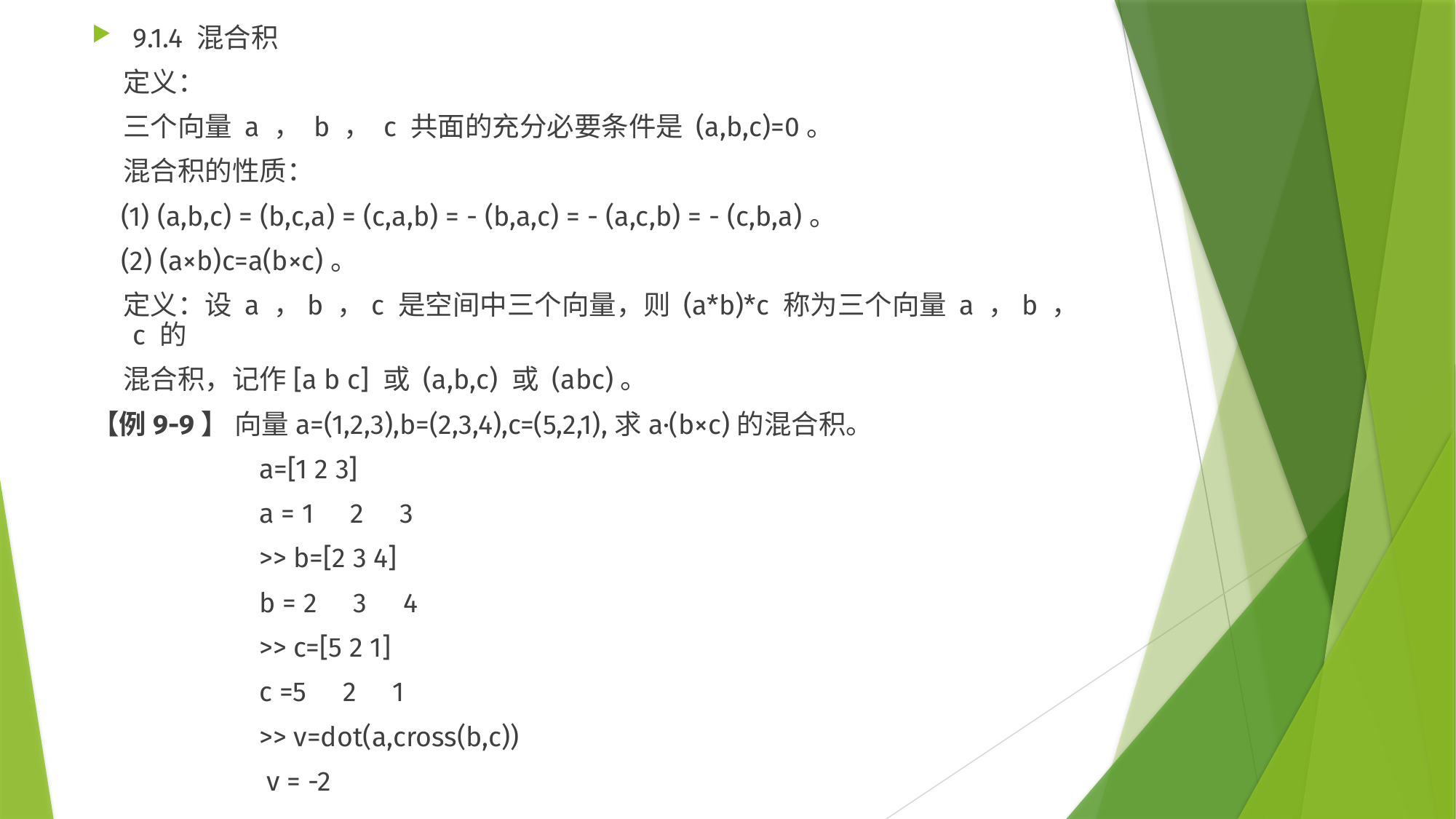

9.1.4 混合积
    定义：
    三个向量 a ， b ， c 共面的充分必要条件是 (a,b,c)=0。
    混合积的性质：
    (1) (a,b,c) = (b,c,a) = (c,a,b) = - (b,a,c) = - (a,c,b) = - (c,b,a)。
    (2) (a×b)c=a(b×c)。
    定义：设 a ，b ，c 是空间中三个向量，则 (a*b)*c 称为三个向量 a ，b ，c 的
    混合积，记作[a b c] 或 (a,b,c) 或 (abc)。
【例9-9】 向量a=(1,2,3),b=(2,3,4),c=(5,2,1),求a·(b×c)的混合积。
                       a=[1 2 3]
                       a = 1     2     3
                       >> b=[2 3 4]
                       b = 2     3     4
                       >> c=[5 2 1]
                       c =5     2     1
                       >> v=dot(a,cross(b,c))
                        v = -2